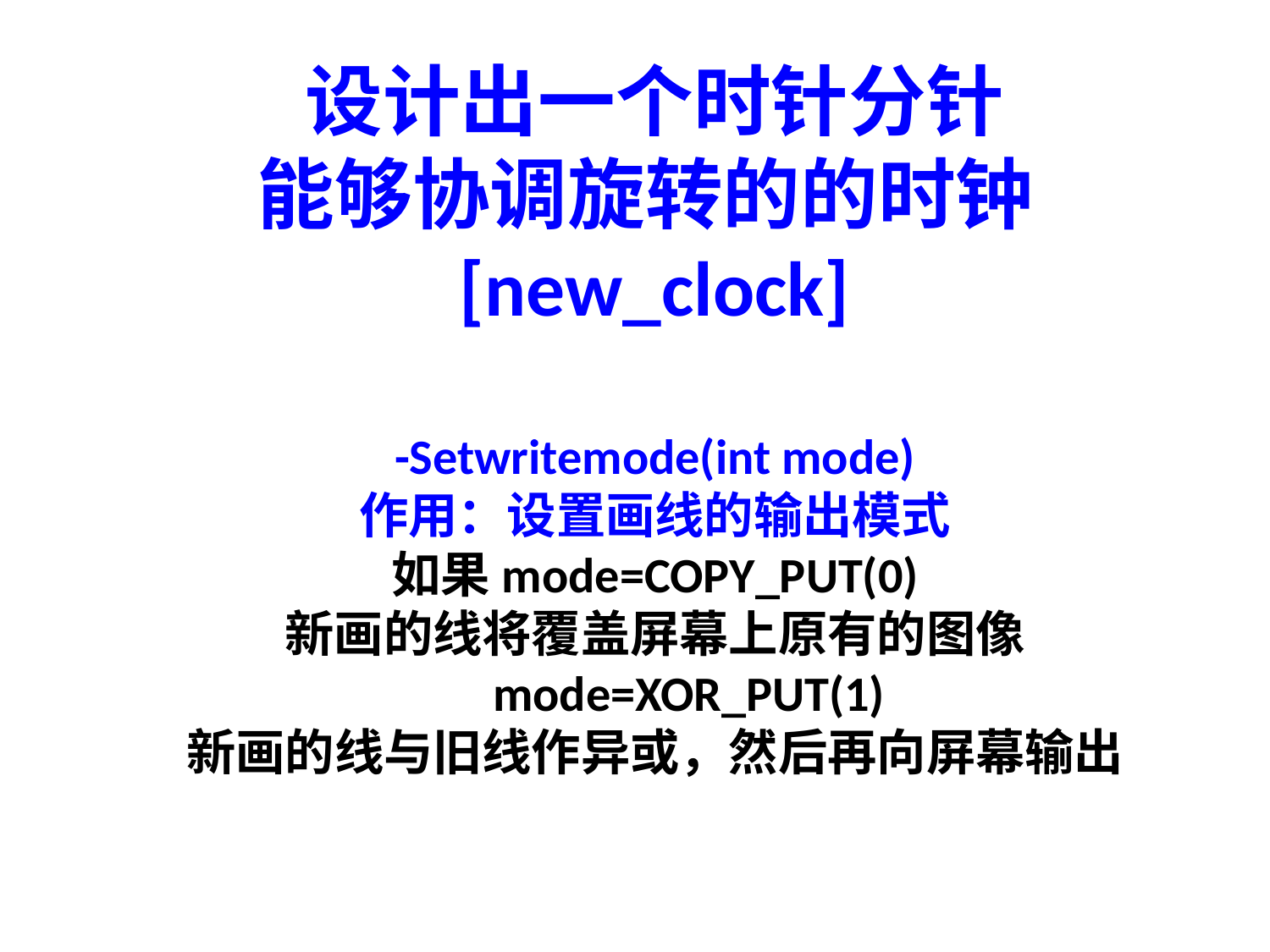

# 设计出一个时针分针 能够协调旋转的的时钟[new_clock] -Setwritemode(int mode) 作用：设置画线的输出模式 如果mode=COPY_PUT(0) 新画的线将覆盖屏幕上原有的图像 mode=XOR_PUT(1) 新画的线与旧线作异或，然后再向屏幕输出